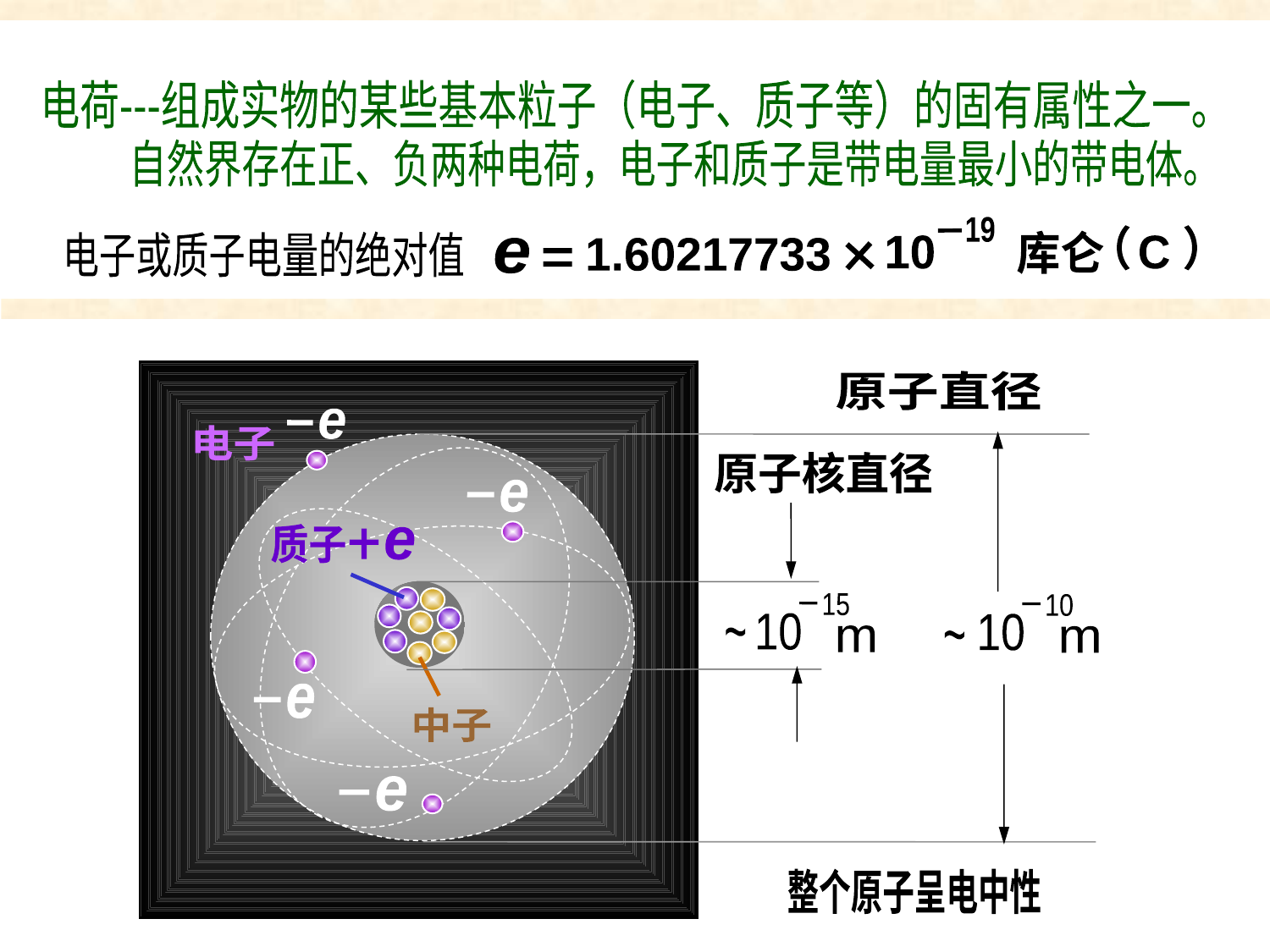

物质电结构
电荷---组成实物的某些基本粒子（电子、质子等）的固有属性之一。
自然界存在正、负两种电荷，电子和质子是带电量最小的带电体。
19

10
e
1.60217733

（     ）
C
库仑
电子或质子电量的绝对值

e

电子

e

质子
e

e

中子
e

原子直径

10

10
m
~

原子核直径

15

10
m
~

整个原子呈电中性